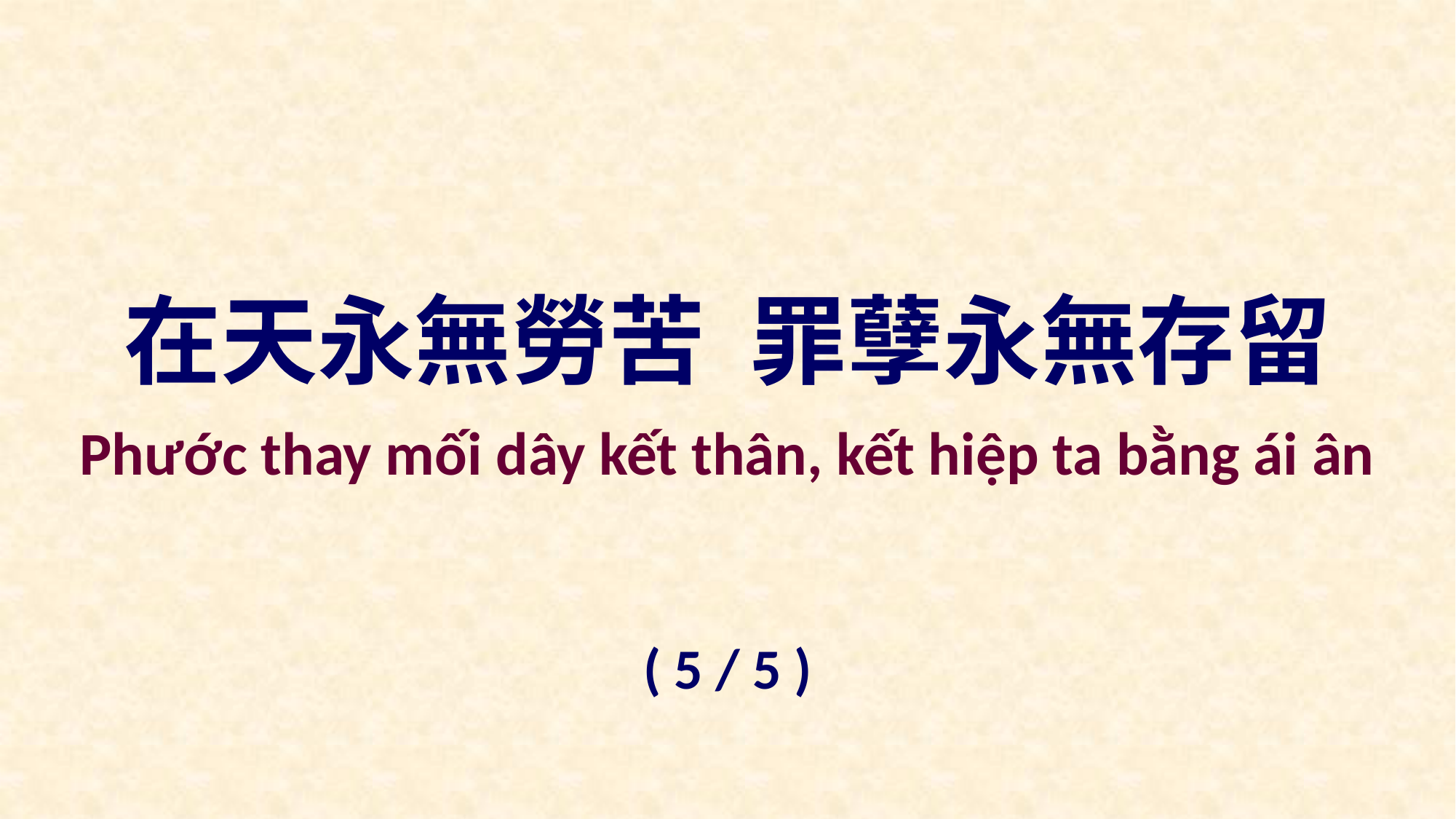

在天永無勞苦  罪孽永無存留
Phước thay mối dây kết thân, kết hiệp ta bằng ái ân
( 5 / 5 )